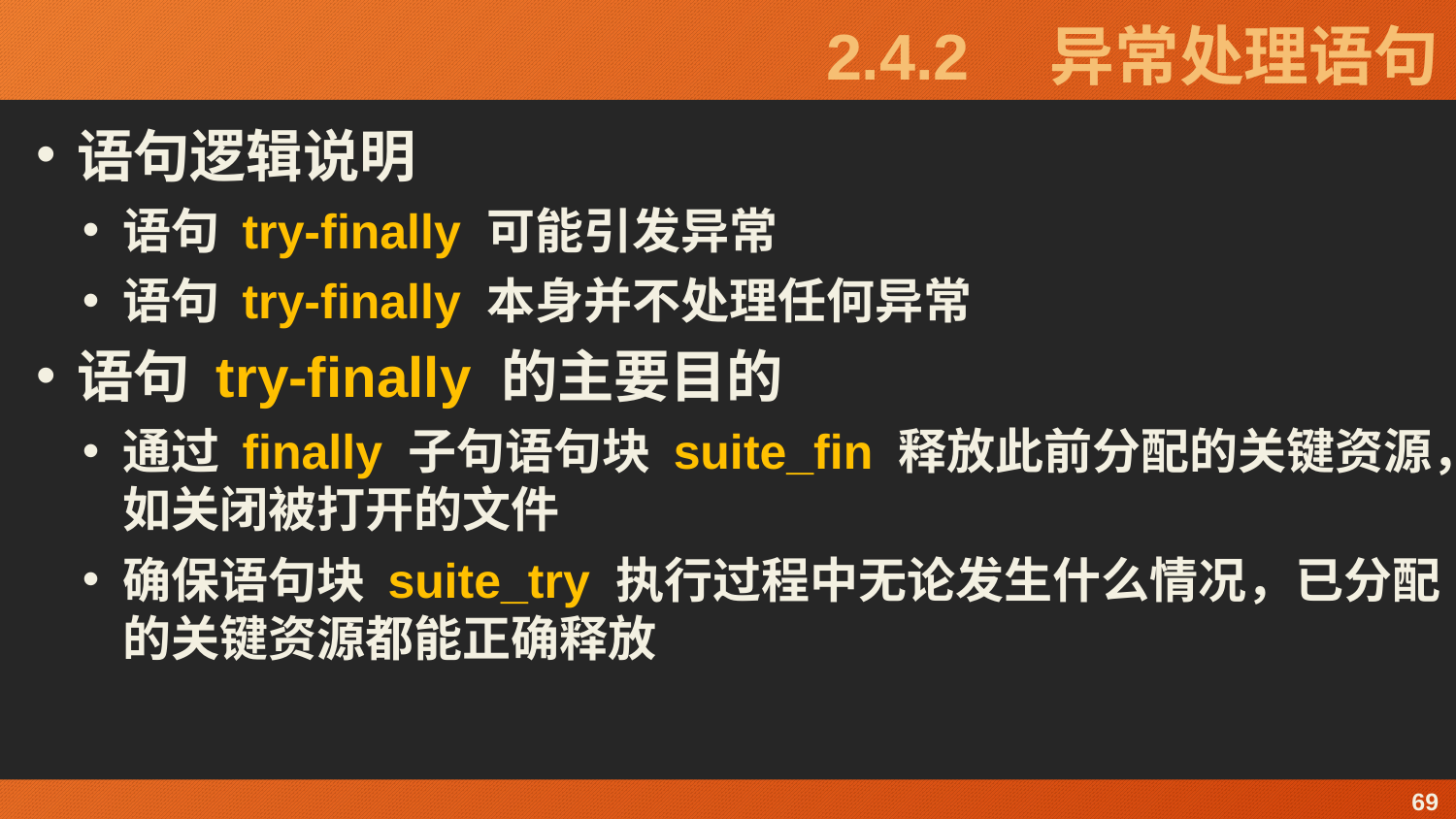

# 2.4.2　异常处理语句
语句逻辑说明
语句 try-finally 可能引发异常
语句 try-finally 本身并不处理任何异常
语句 try-finally 的主要目的
通过 finally 子句语句块 suite_fin 释放此前分配的关键资源，如关闭被打开的文件
确保语句块 suite_try 执行过程中无论发生什么情况，已分配的关键资源都能正确释放
69